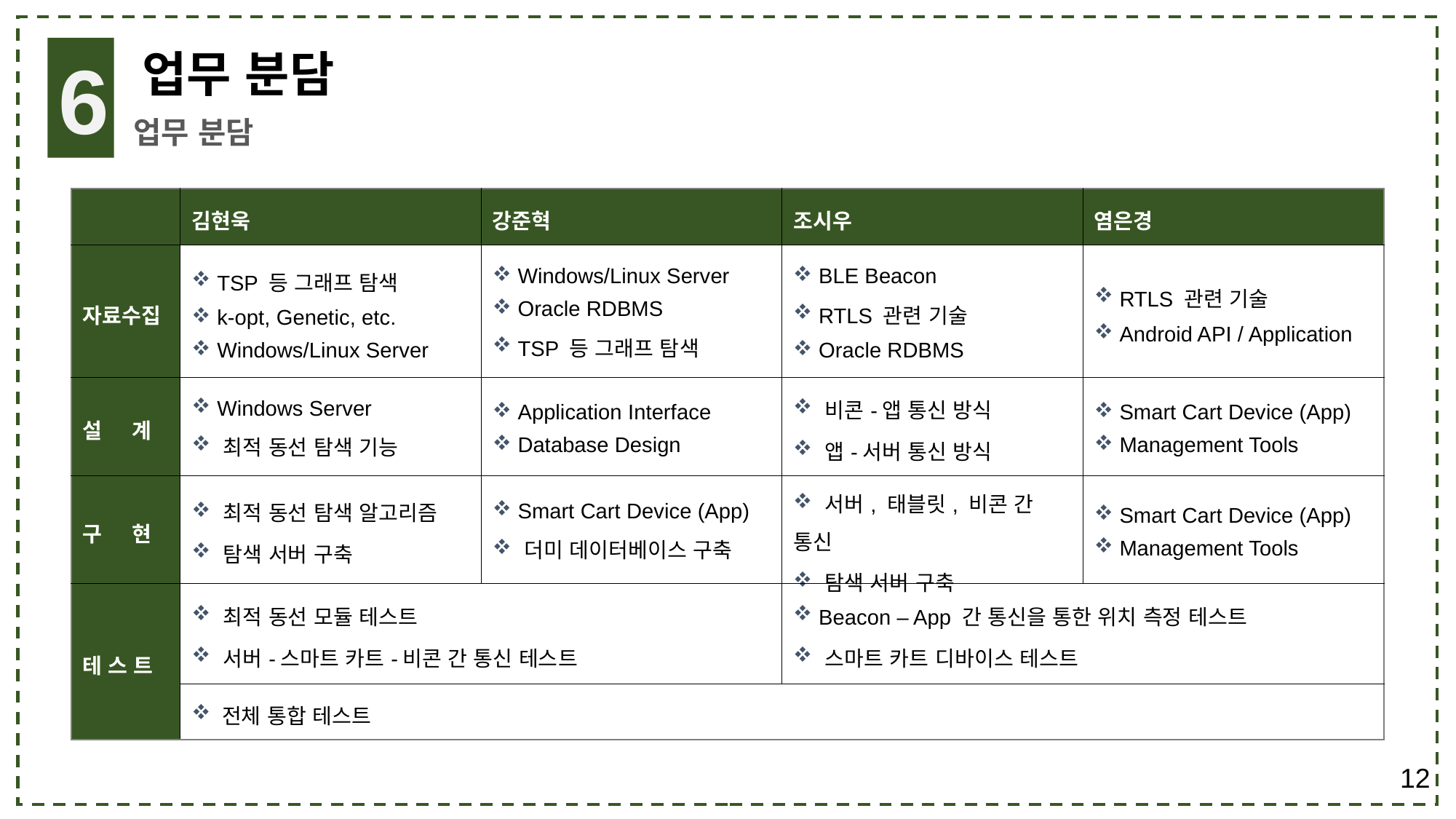

6
업무 분담
업무 분담
|  | 김현욱 | 강준혁 | 조시우 | 염은경 |
| --- | --- | --- | --- | --- |
| 자료수집 | TSP 등 그래프 탐색 k-opt, Genetic, etc. Windows/Linux Server | Windows/Linux Server Oracle RDBMS TSP 등 그래프 탐색 | BLE Beacon RTLS 관련 기술 Oracle RDBMS | RTLS 관련 기술 Android API / Application |
| 설 계 | Windows Server 최적 동선 탐색 기능 | Application Interface Database Design | 비콘-앱 통신 방식 앱-서버 통신 방식 | Smart Cart Device (App) Management Tools |
| 구 현 | 최적 동선 탐색 알고리즘 탐색 서버 구축 | Smart Cart Device (App) 더미 데이터베이스 구축 | 서버, 태블릿, 비콘 간 통신 탐색 서버 구축 | Smart Cart Device (App) Management Tools |
| 테 스 트 | 최적 동선 모듈 테스트 서버-스마트 카트-비콘 간 통신 테스트 |  | Beacon – App 간 통신을 통한 위치 측정 테스트 스마트 카트 디바이스 테스트 |  |
|  | 전체 통합 테스트 |  |  |  |
12